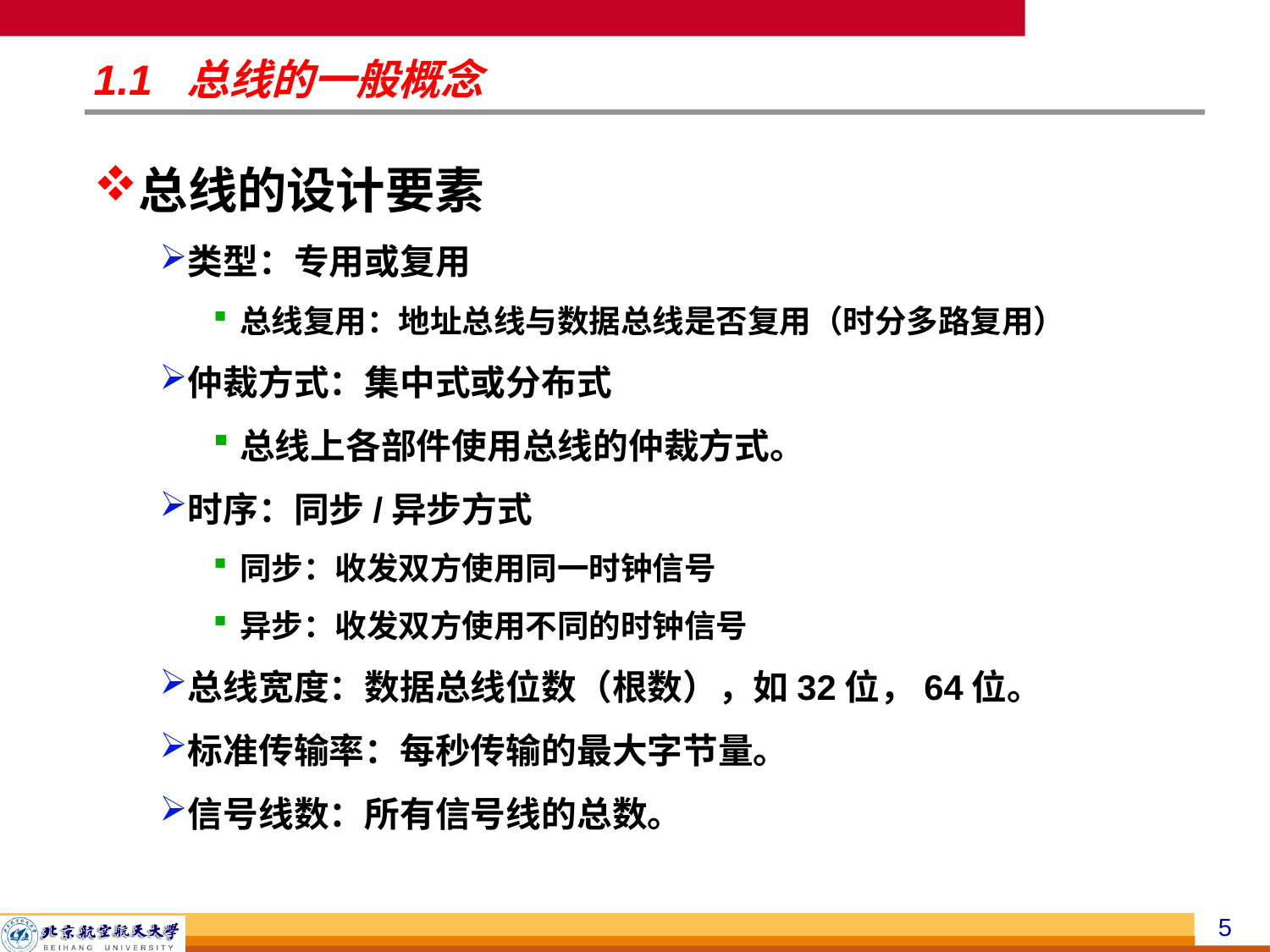

# 1.1  总线的一般概念
总线的设计要素
类型：专用或复用
总线复用：地址总线与数据总线是否复用（时分多路复用）
仲裁方式：集中式或分布式
总线上各部件使用总线的仲裁方式。
时序：同步/异步方式
同步：收发双方使用同一时钟信号
异步：收发双方使用不同的时钟信号
总线宽度：数据总线位数（根数），如32位，64位。
标准传输率：每秒传输的最大字节量。
信号线数：所有信号线的总数。